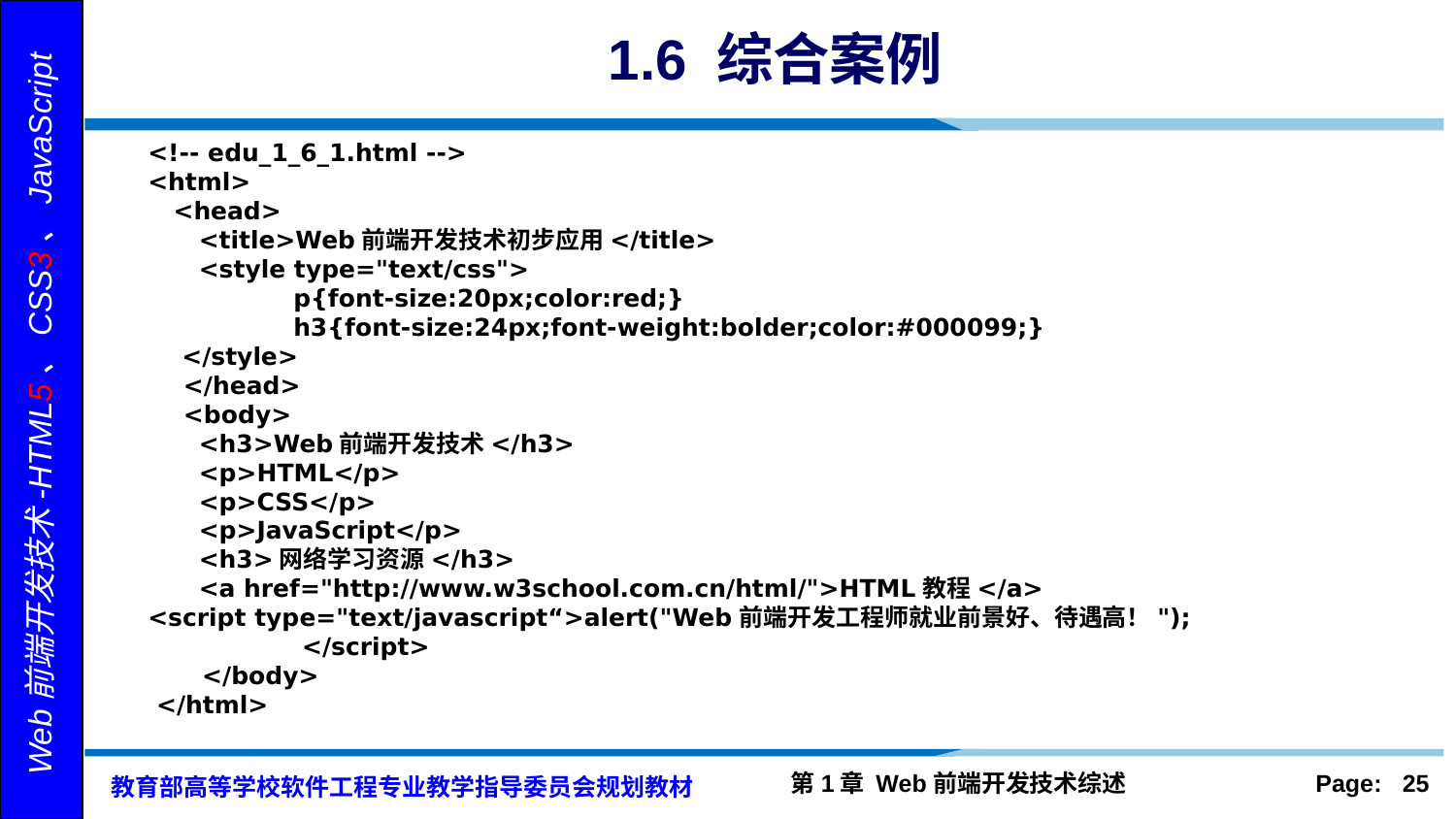

# 1.6 综合案例
<!-- edu_1_6_1.html -->
<html>
   <head>
      <title>Web前端开发技术初步应用</title>
      <style type="text/css">
	p{font-size:20px;color:red;}
	h3{font-size:24px;font-weight:bolder;color:#000099;}
    </style>
　 </head>
　 <body>
      <h3>Web前端开发技术</h3>
      <p>HTML</p>
      <p>CSS</p>
      <p>JavaScript</p>
      <h3>网络学习资源</h3>
      <a href="http://www.w3school.com.cn/html/">HTML教程</a>
<script type="text/javascript“>alert("Web前端开发工程师就业前景好、待遇高！");
	 </script>
　　</body>
 </html>